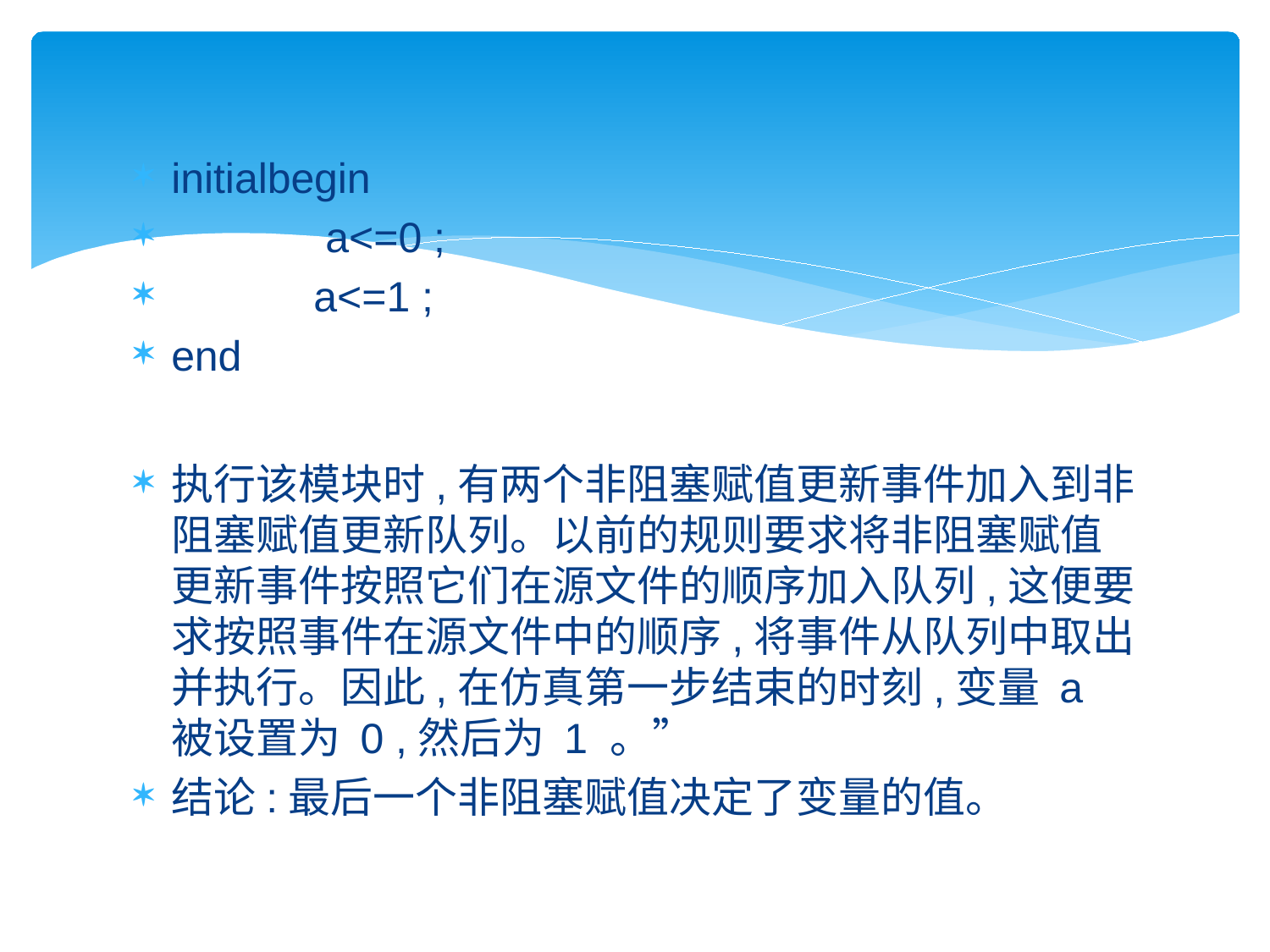

#
initialbegin
             a<=0 ;
            a<=1 ;
end

执行该模块时,有两个非阻塞赋值更新事件加入到非阻塞赋值更新队列。以前的规则要求将非阻塞赋值更新事件按照它们在源文件的顺序加入队列,这便要求按照事件在源文件中的顺序,将事件从队列中取出并执行。因此,在仿真第一步结束的时刻,变量 a 被设置为 0 ,然后为 1 。”
结论:最后一个非阻塞赋值决定了变量的值。